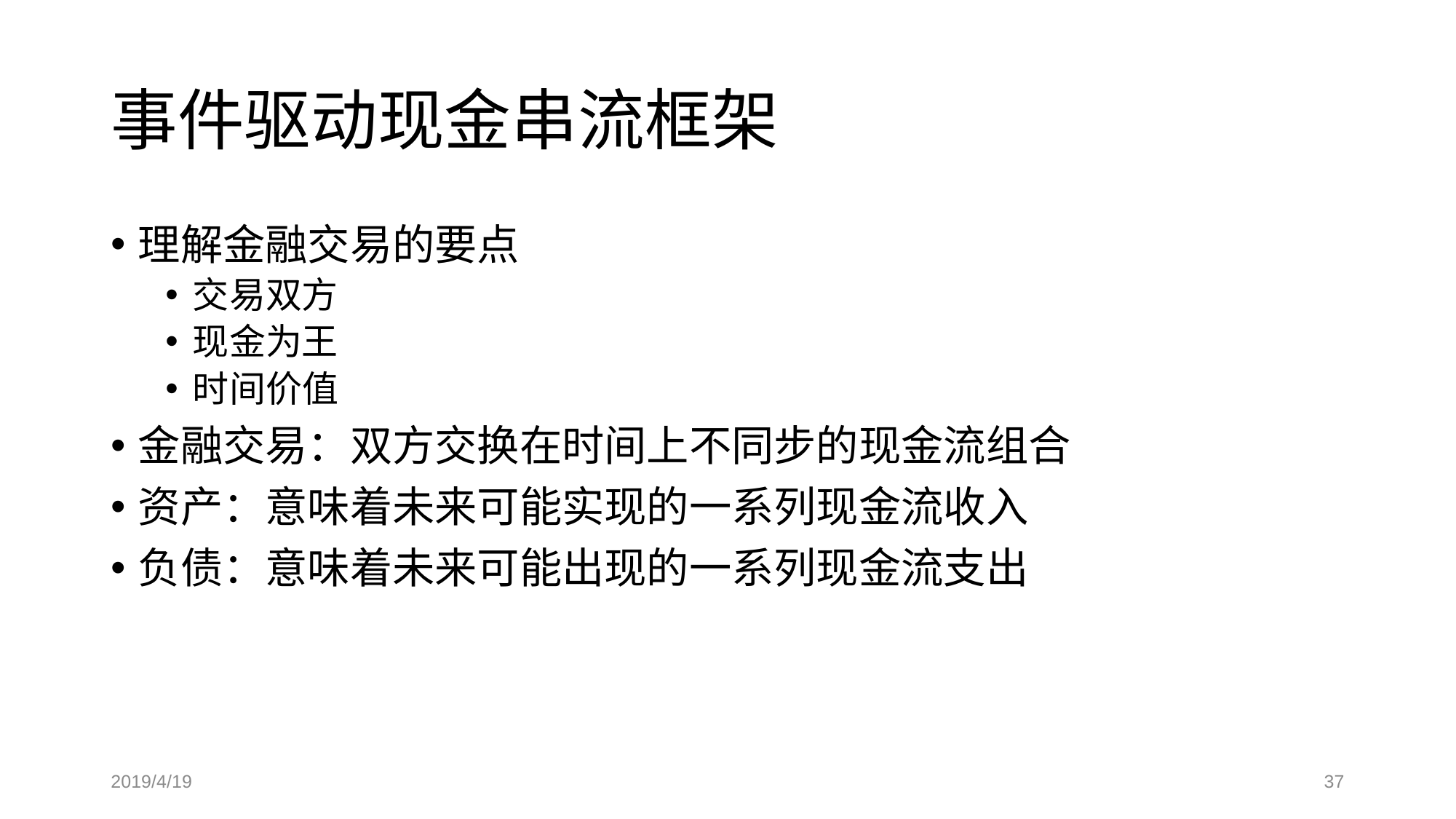

# 事件驱动现金串流框架
理解金融交易的要点
交易双方
现金为王
时间价值
金融交易：双方交换在时间上不同步的现金流组合
资产：意味着未来可能实现的一系列现金流收入
负债：意味着未来可能出现的一系列现金流支出
2019/4/19
37